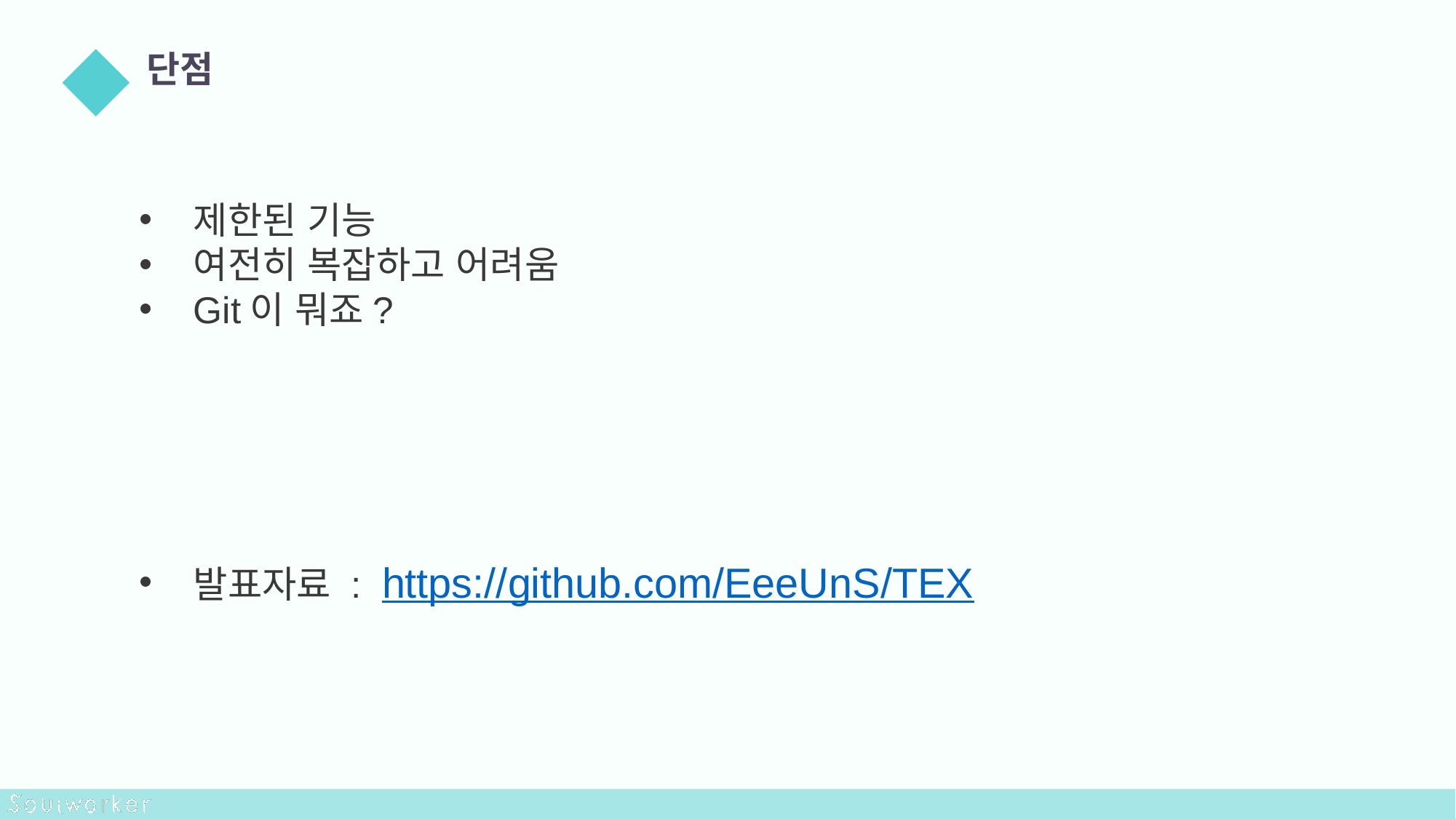

단점

03

제한된 기능
여전히 복잡하고 어려움
Git이 뭐죠?

발표자료 :  https://github.com/EeeUnS/TEX